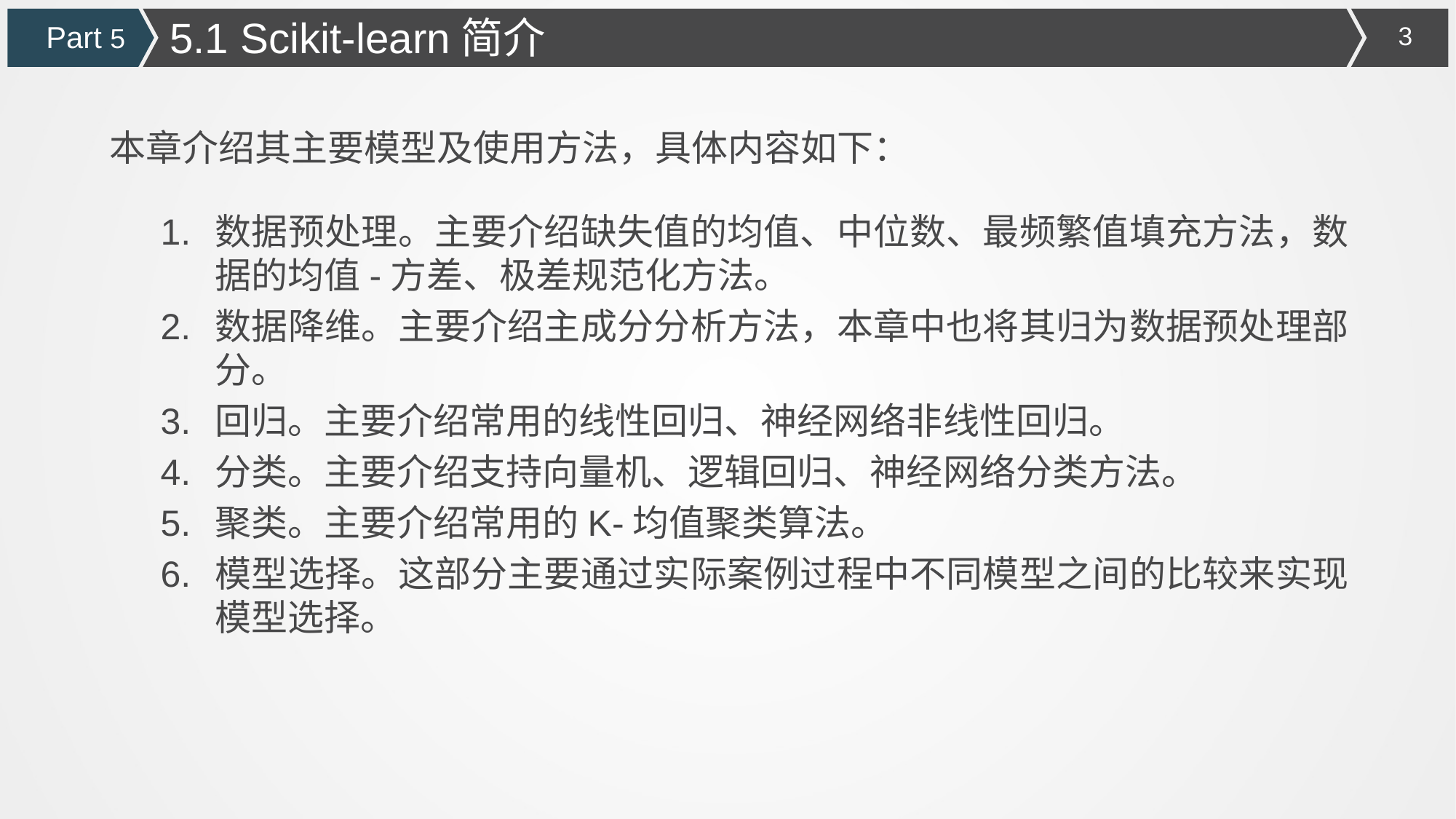

5.1 Scikit-learn简介
Part 5
# 本章介绍其主要模型及使用方法，具体内容如下：
数据预处理。主要介绍缺失值的均值、中位数、最频繁值填充方法，数据的均值-方差、极差规范化方法。
数据降维。主要介绍主成分分析方法，本章中也将其归为数据预处理部分。
回归。主要介绍常用的线性回归、神经网络非线性回归。
分类。主要介绍支持向量机、逻辑回归、神经网络分类方法。
聚类。主要介绍常用的K-均值聚类算法。
模型选择。这部分主要通过实际案例过程中不同模型之间的比较来实现模型选择。